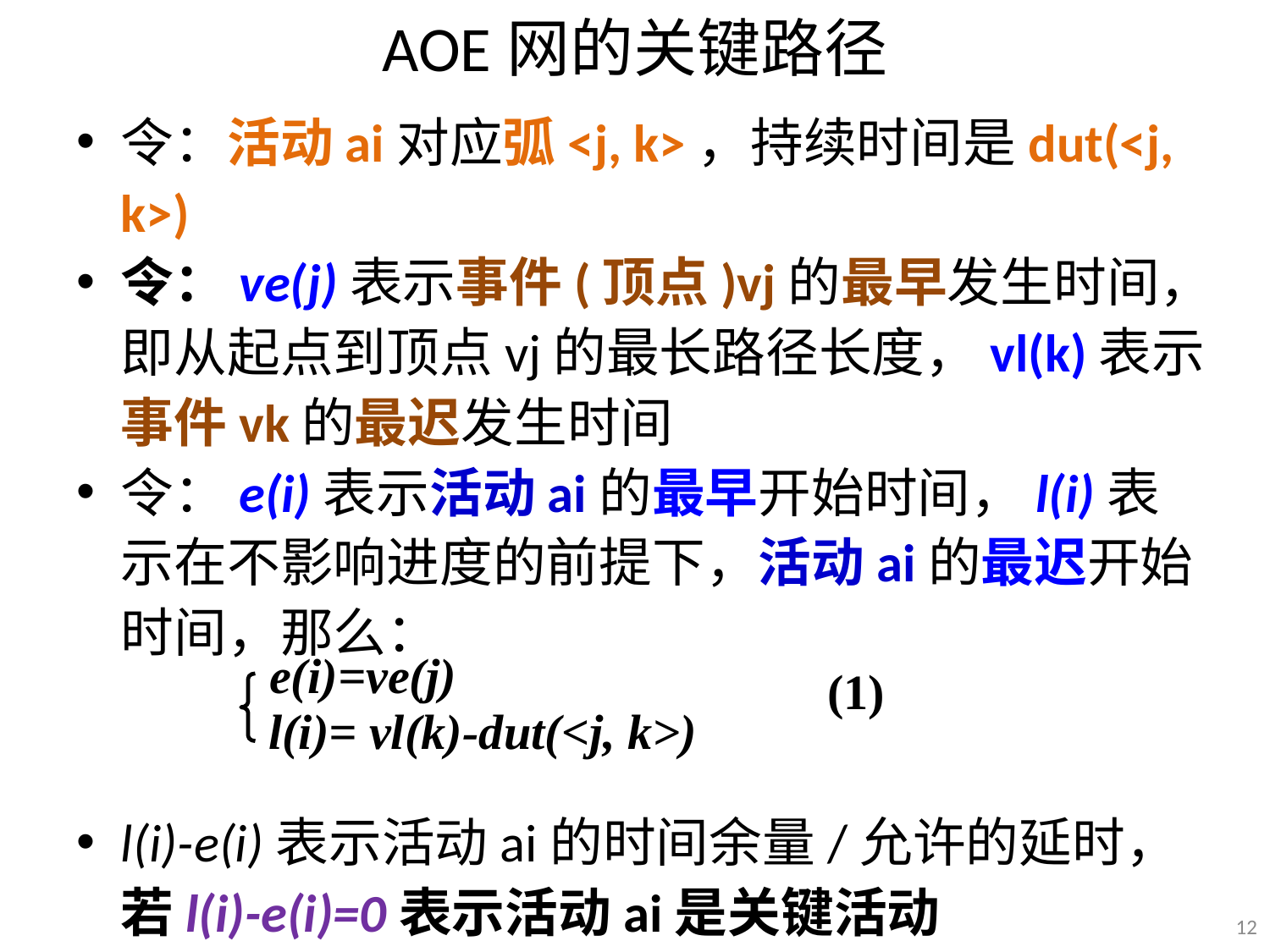

# AOE网的关键路径
令：活动ai对应弧<j, k>，持续时间是dut(<j, k>)
令：ve(j)表示事件(顶点)vj的最早发生时间，即从起点到顶点vj的最长路径长度，vl(k)表示事件vk的最迟发生时间
令：e(i)表示活动ai的最早开始时间，l(i)表示在不影响进度的前提下，活动ai的最迟开始时间，那么：

l(i)-e(i)表示活动ai的时间余量/允许的延时，若l(i)-e(i)=0表示活动ai是关键活动

e(i)=ve(j)

l(i)= vl(k)-dut(<j, k>)
(1)
12